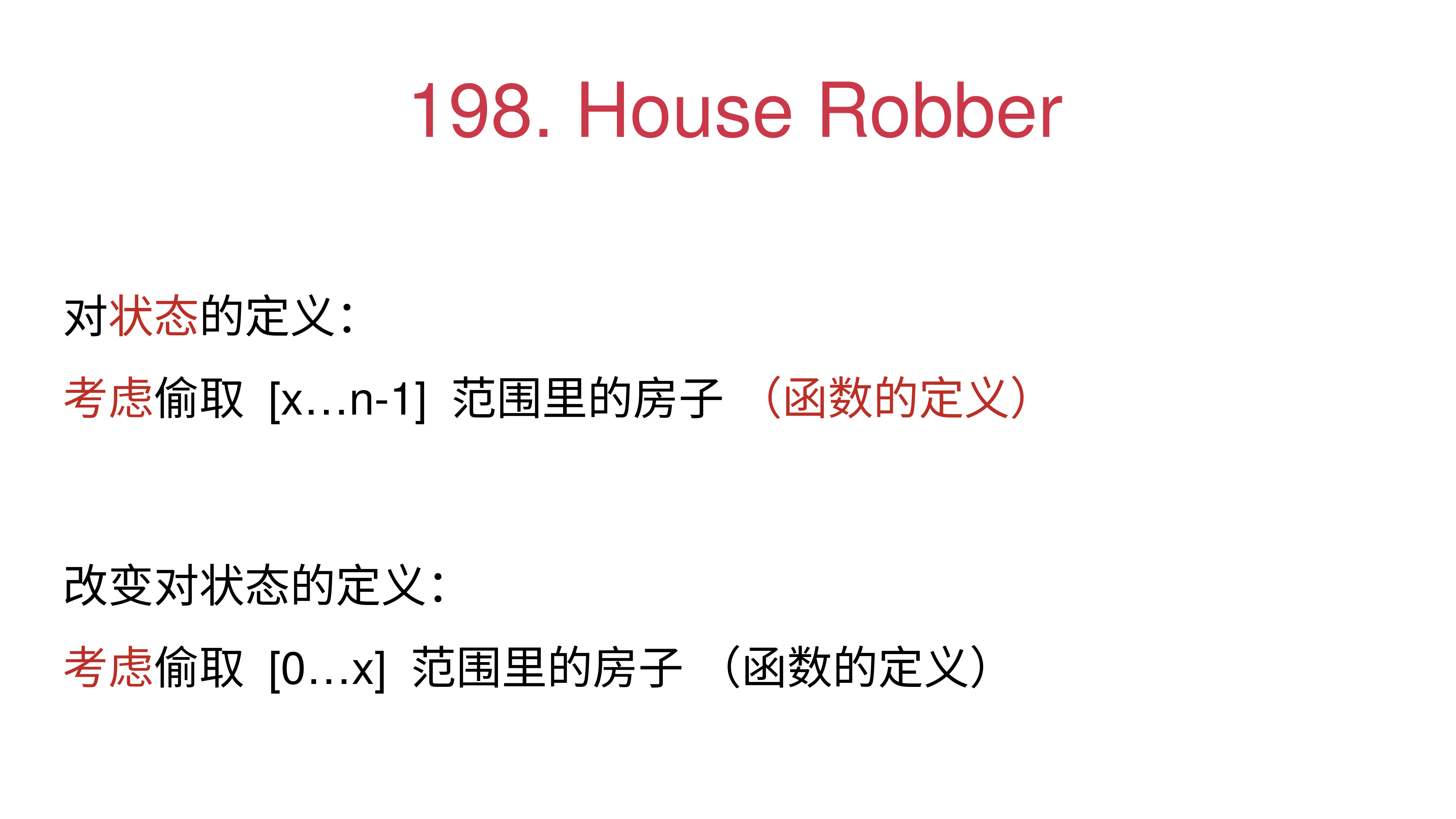

# 198. House Robber
对状态的定义：
考虑偷取 [x…n-1] 范围里的房子 （函数的定义）
改变对状态的定义：
考虑偷取 [0…x] 范围里的房子 （函数的定义）